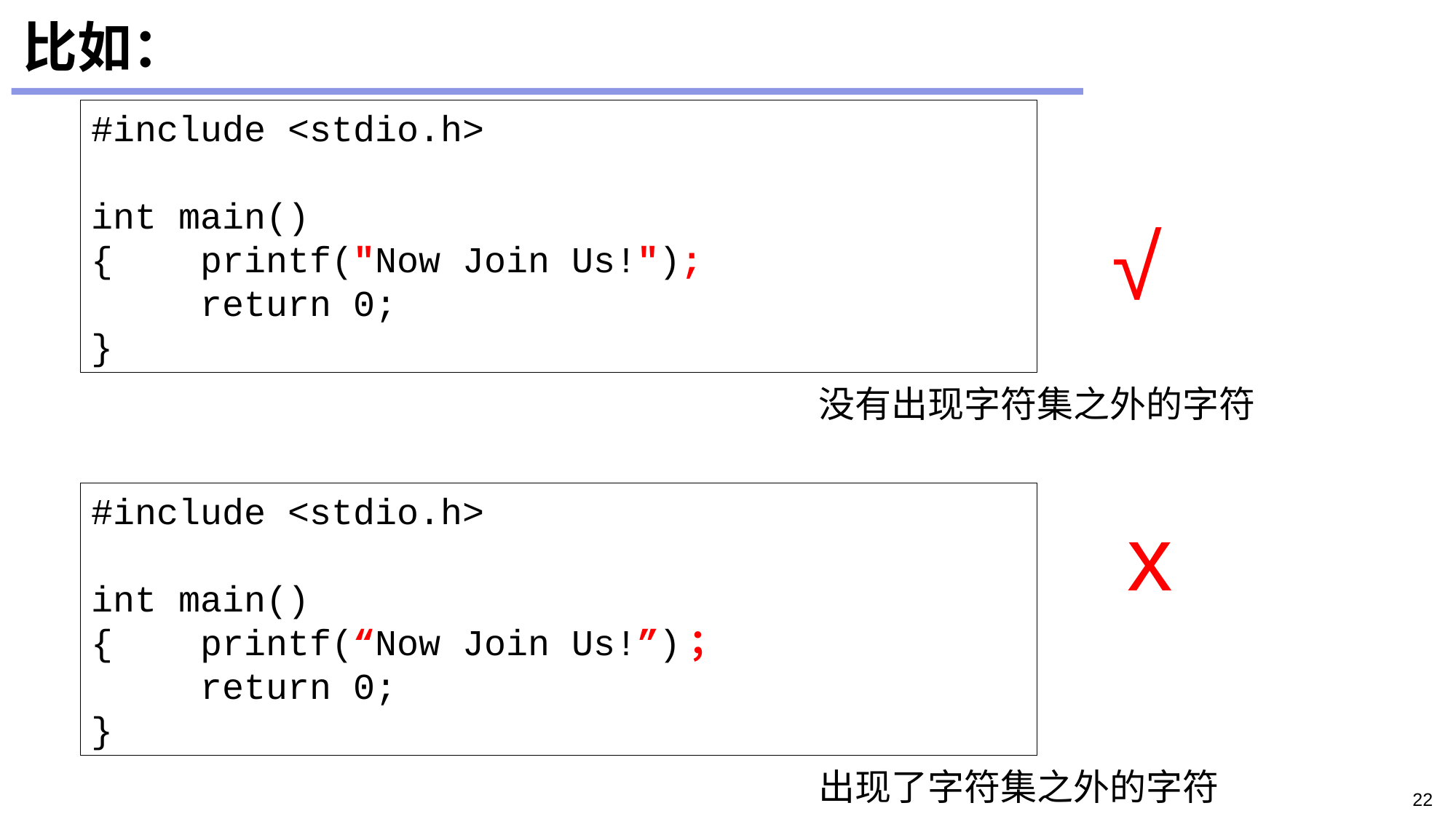

# 比如：
#include <stdio.h>

int main()
{	printf("Now Join Us!");
	return 0;
}

√
没有出现字符集之外的字符
#include <stdio.h>

int main()
{	printf(“Now Join Us!”)；
	return 0;
}
 x
出现了字符集之外的字符
22